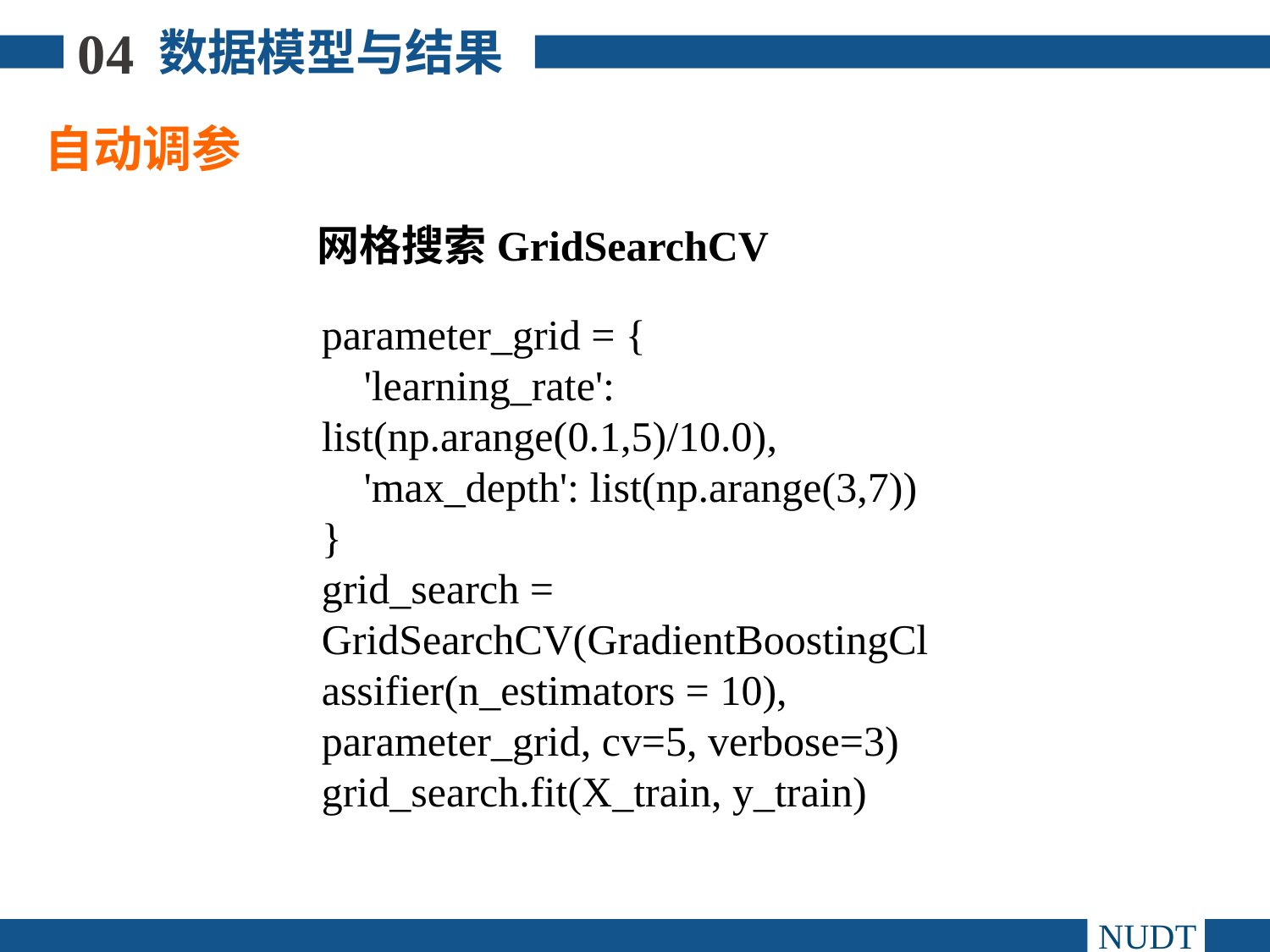

04
数据模型与结果

自动调参
网格搜索GridSearchCV
parameter_grid = {
    'learning_rate': list(np.arange(0.1,5)/10.0),
    'max_depth': list(np.arange(3,7))
}
grid_search = GridSearchCV(GradientBoostingClassifier(n_estimators = 10), parameter_grid, cv=5, verbose=3)
grid_search.fit(X_train, y_train)
NUDT